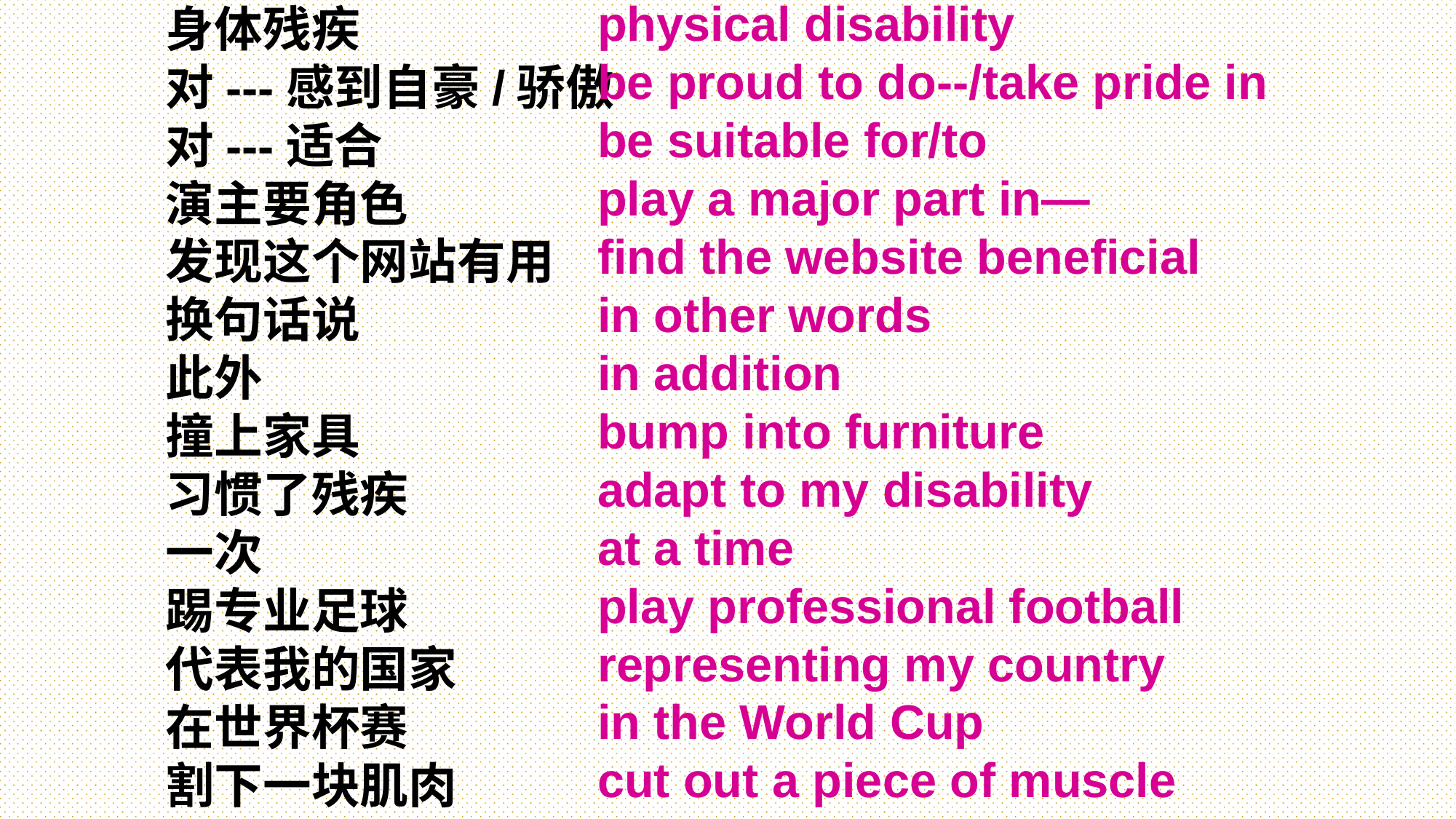

physical disability
 be proud to do--/take pride in
 be suitable for/to
 play a major part in—
 find the website beneficial
 in other words
 in addition
 bump into furniture
 adapt to my disability
 at a time
 play professional football
 representing my country
 in the World Cup
 cut out a piece of muscle
身体残疾
对---感到自豪/骄傲
对---适合
演主要角色
发现这个网站有用
换句话说
此外
撞上家具
习惯了残疾
一次
踢专业足球
代表我的国家
在世界杯赛
割下一块肌肉